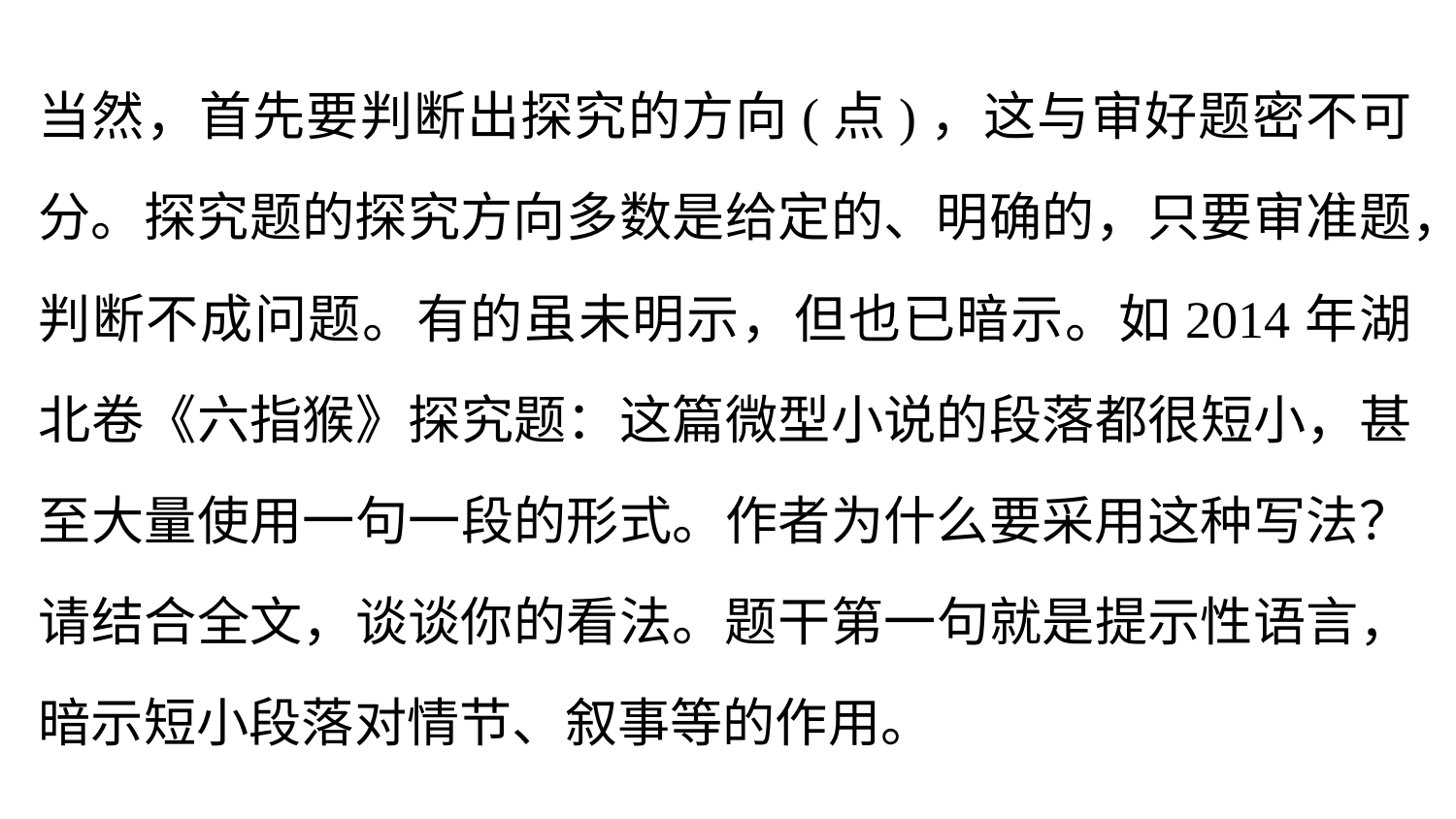

当然，首先要判断出探究的方向(点)，这与审好题密不可分。探究题的探究方向多数是给定的、明确的，只要审准题，判断不成问题。有的虽未明示，但也已暗示。如2014年湖北卷《六指猴》探究题：这篇微型小说的段落都很短小，甚至大量使用一句一段的形式。作者为什么要采用这种写法？请结合全文，谈谈你的看法。题干第一句就是提示性语言，暗示短小段落对情节、叙事等的作用。